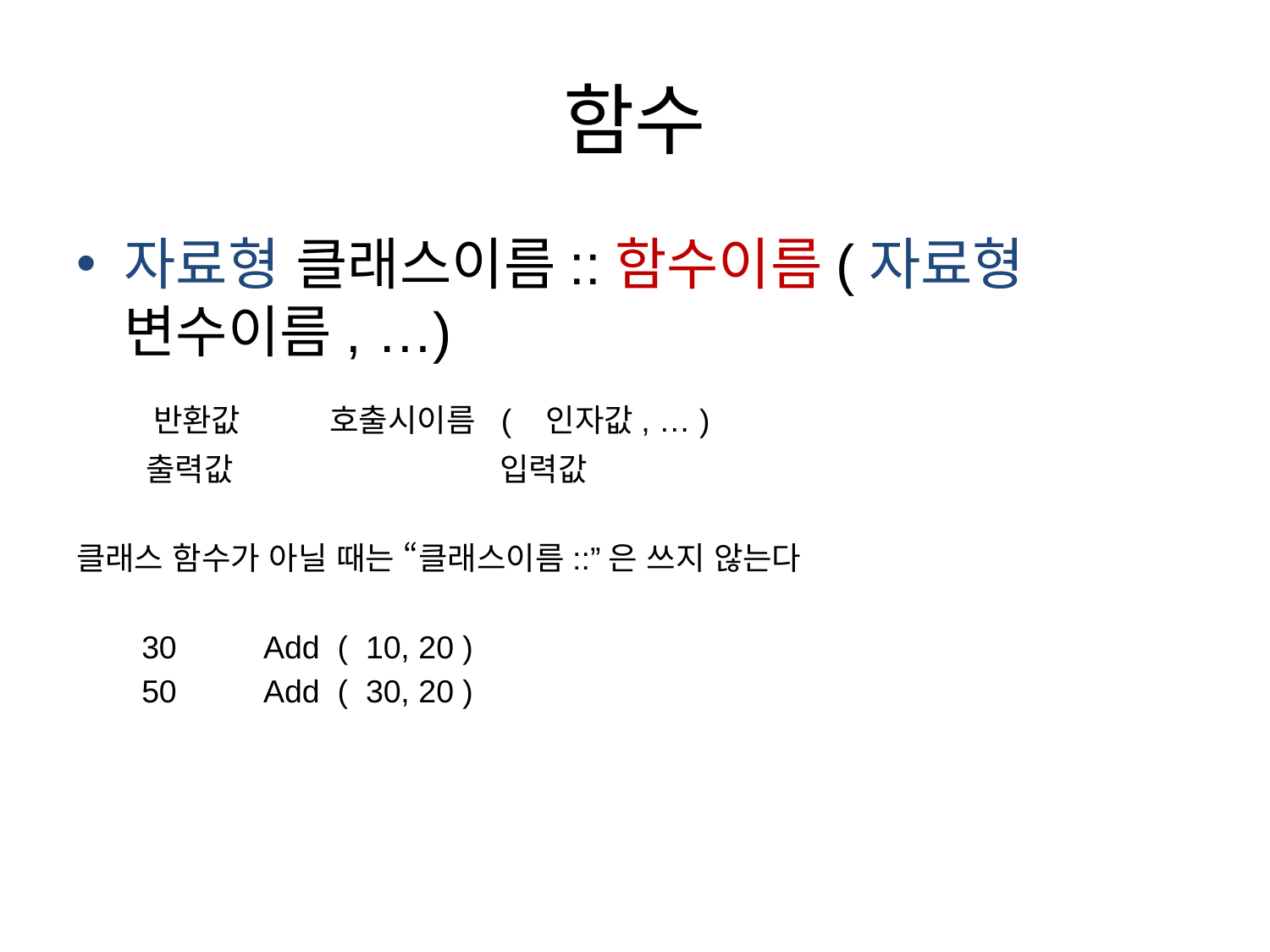

# 함수
자료형 클래스이름::함수이름(자료형 변수이름, …)
    반환값          호출시이름  (   인자값, … )
       출력값                              입력값

클래스 함수가 아닐 때는 “클래스이름::”은 쓰지 않는다

	  30          Add  (  10, 20 )
	  50          Add  (  30, 20 )